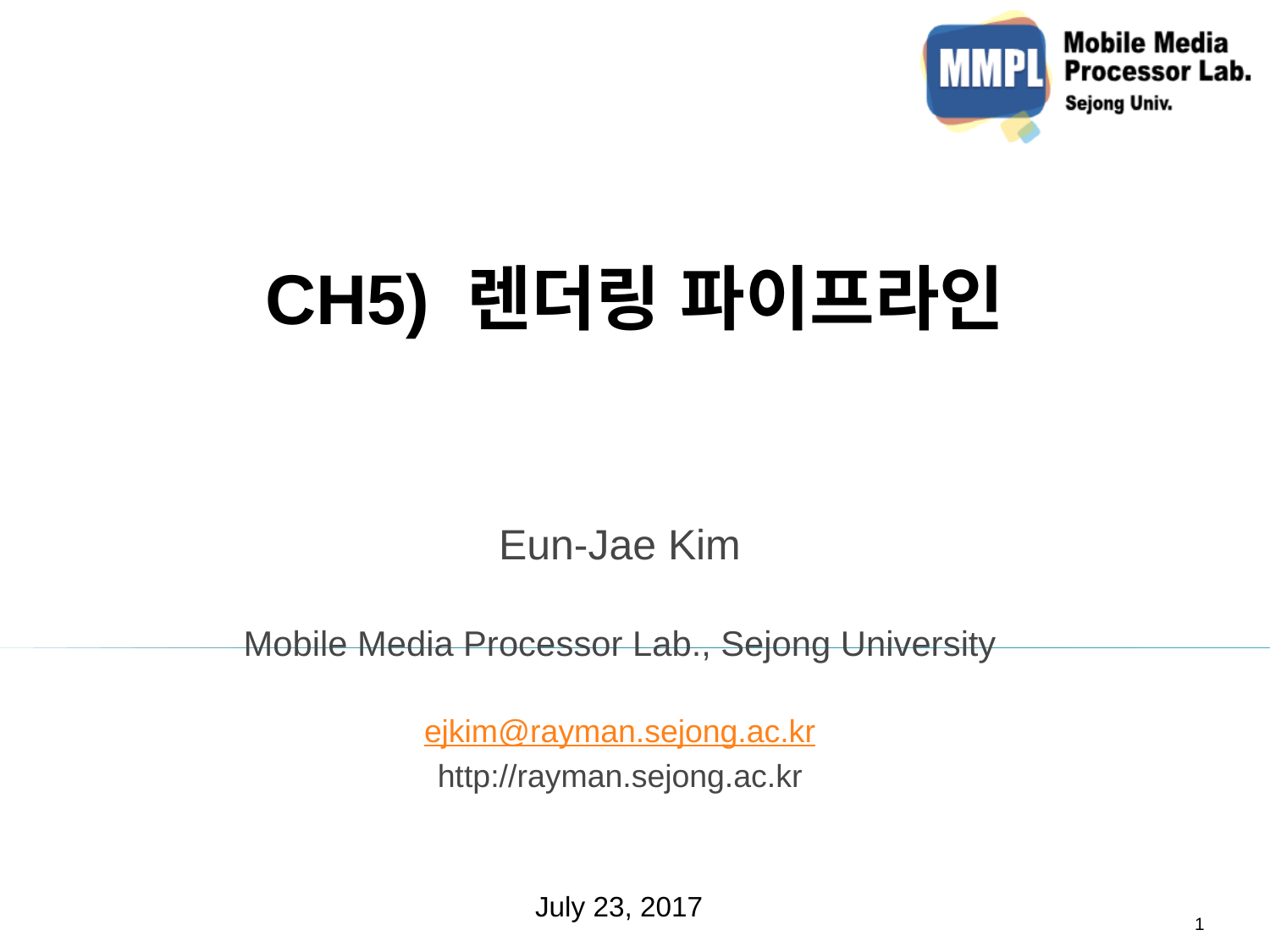

# CH5) 렌더링 파이프라인
Eun-Jae Kim

Mobile Media Processor Lab., Sejong University

ejkim@rayman.sejong.ac.kr
http://rayman.sejong.ac.kr
July 23, 2017
1